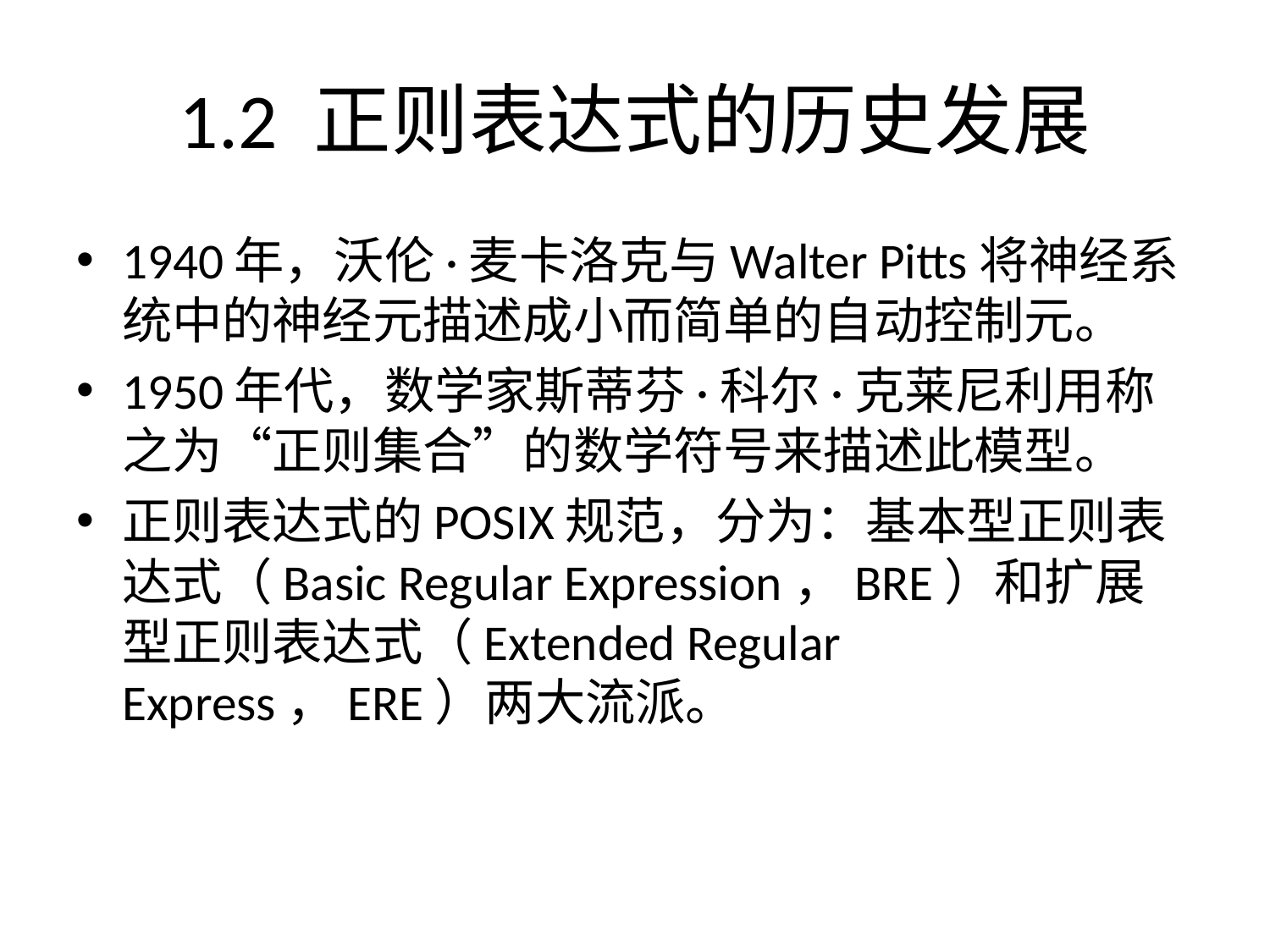

# 1.2 正则表达式的历史发展
1940年，沃伦·麦卡洛克与Walter Pitts将神经系统中的神经元描述成小而简单的自动控制元。
1950年代，数学家斯蒂芬·科尔·克莱尼利用称之为“正则集合”的数学符号来描述此模型。
正则表达式的POSIX规范，分为：基本型正则表达式（Basic Regular Expression，BRE）和扩展型正则表达式（Extended Regular Express，ERE）两大流派。